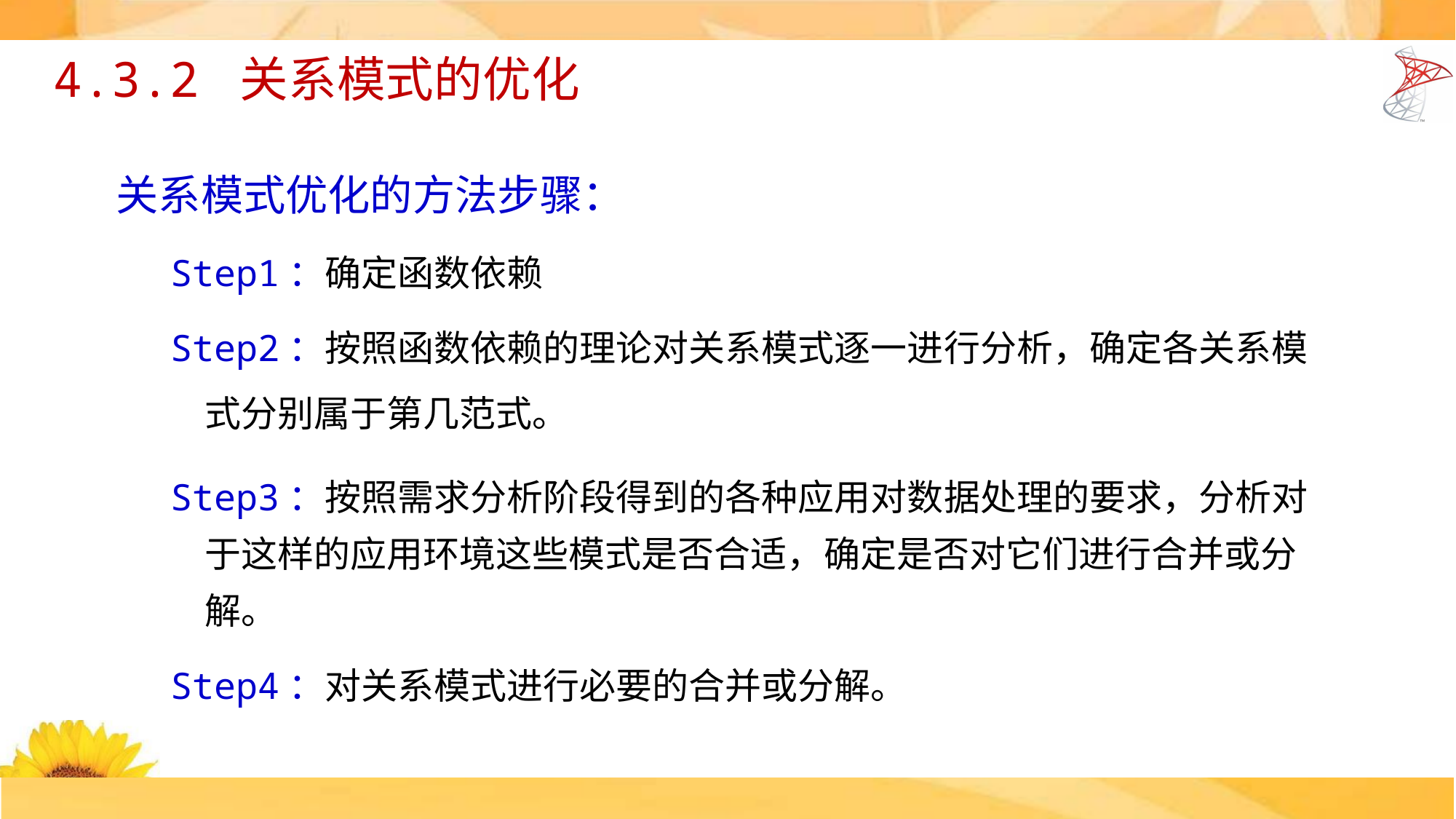

4.3.2 关系模式的优化
关系模式优化的方法步骤：
Step1：确定函数依赖
Step2：按照函数依赖的理论对关系模式逐一进行分析，确定各关系模式分别属于第几范式。
Step3：按照需求分析阶段得到的各种应用对数据处理的要求，分析对于这样的应用环境这些模式是否合适，确定是否对它们进行合并或分解。
Step4：对关系模式进行必要的合并或分解。